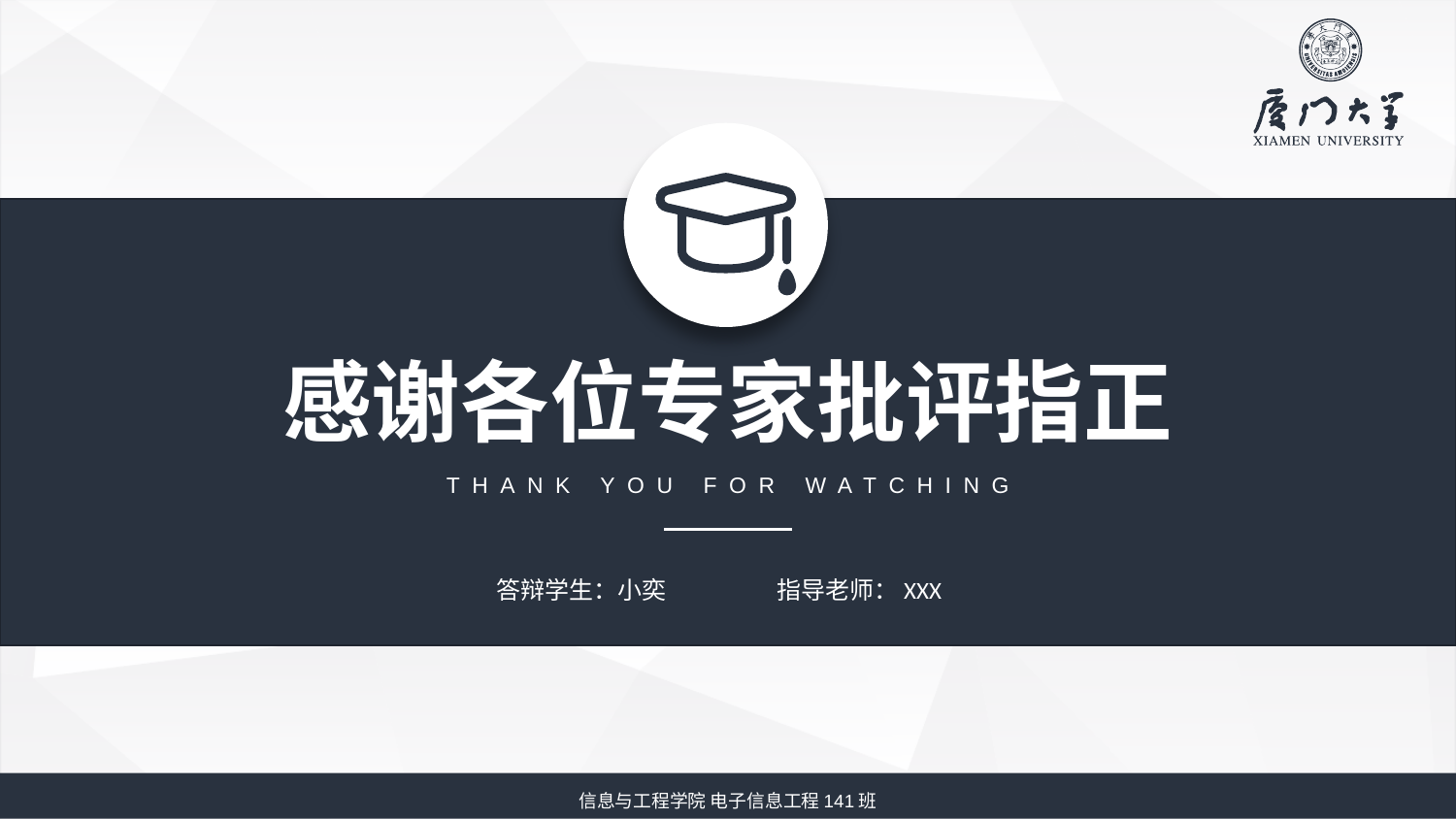

感谢各位专家批评指正
THANK YOU FOR WATCHING
答辩学生：小奕
指导老师：XXX
信息与工程学院 电子信息工程141班